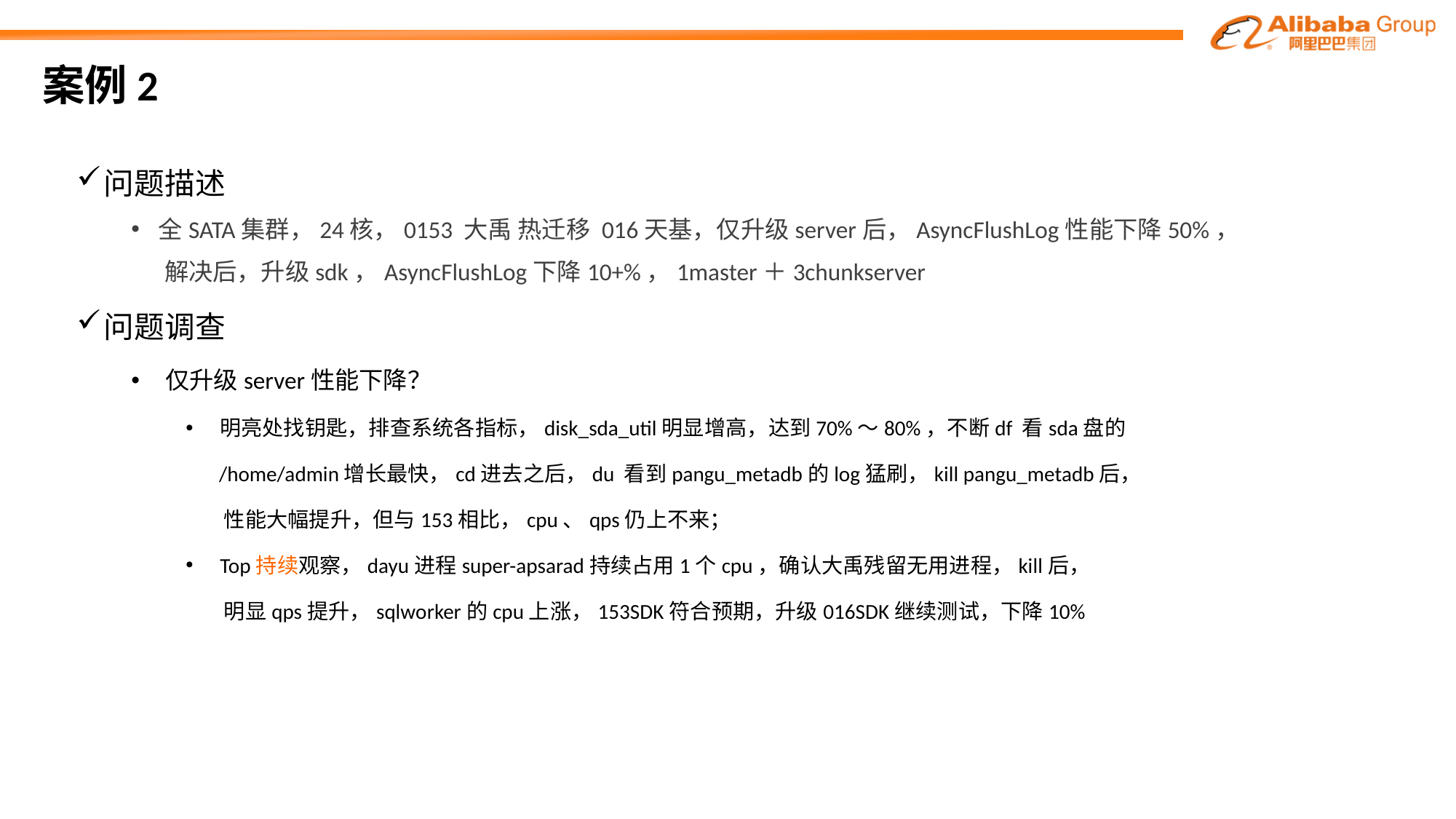

# 案例2
问题描述
全SATA集群，24核，0153 大禹 热迁移 016天基，仅升级server后，AsyncFlushLog性能下降50%，
     解决后，升级sdk，AsyncFlushLog下降10+%，1master＋3chunkserver
问题调查
仅升级server性能下降？
明亮处找钥匙，排查系统各指标，disk_sda_util明显增高，达到70%～80%，不断df 看sda盘的
       /home/admin增长最快，cd进去之后，du 看到pangu_metadb的log猛刷，kill pangu_metadb后，
       性能大幅提升，但与153相比，cpu、qps仍上不来；
Top持续观察，dayu进程super-apsarad持续占用1个cpu，确认大禹残留无用进程，kill后，
       明显qps提升，sqlworker的cpu上涨，153SDK符合预期，升级016SDK继续测试，下降10%